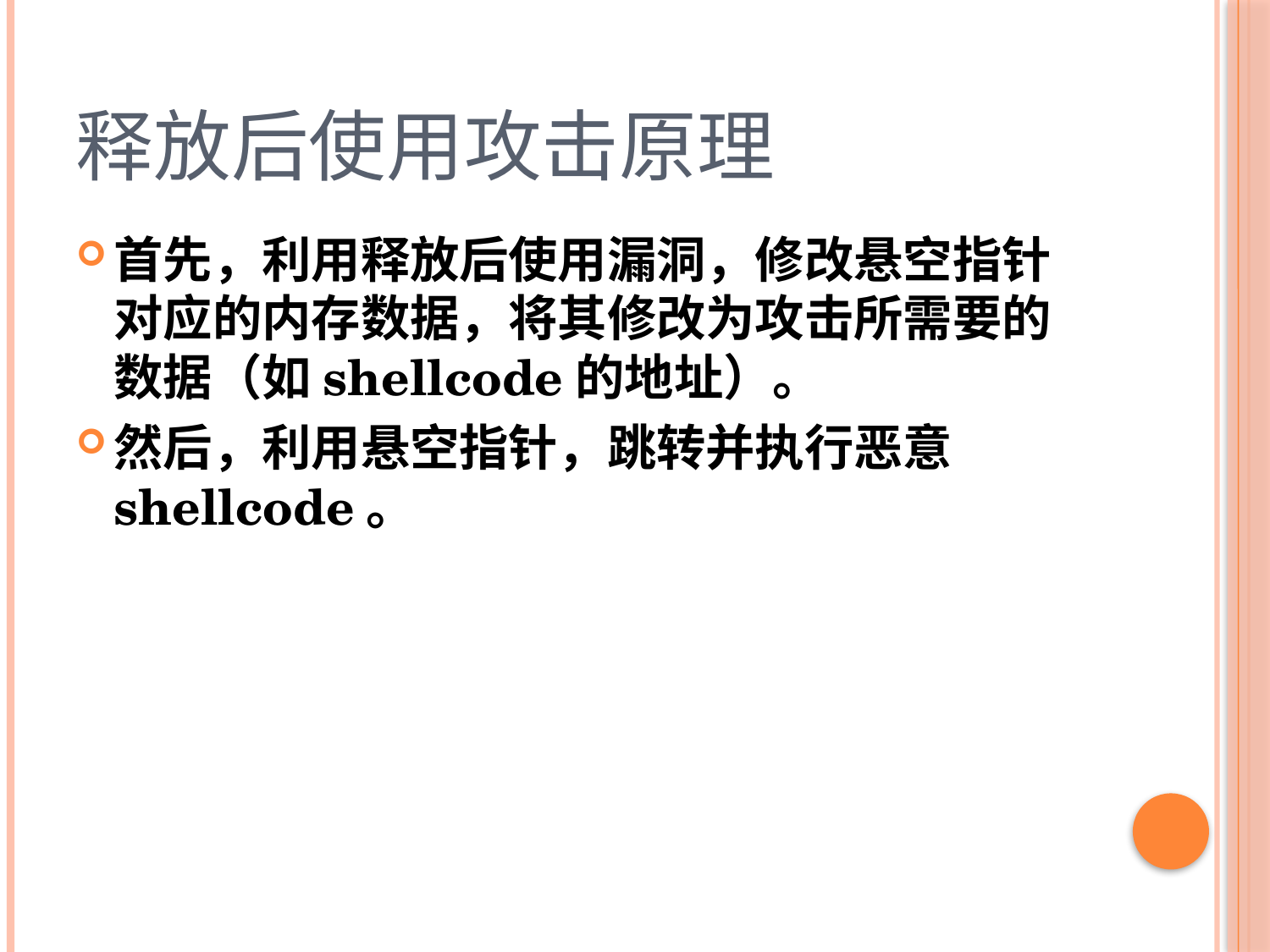

# 释放后使用攻击原理
首先，利用释放后使用漏洞，修改悬空指针对应的内存数据，将其修改为攻击所需要的数据（如shellcode的地址）。
然后，利用悬空指针，跳转并执行恶意shellcode。